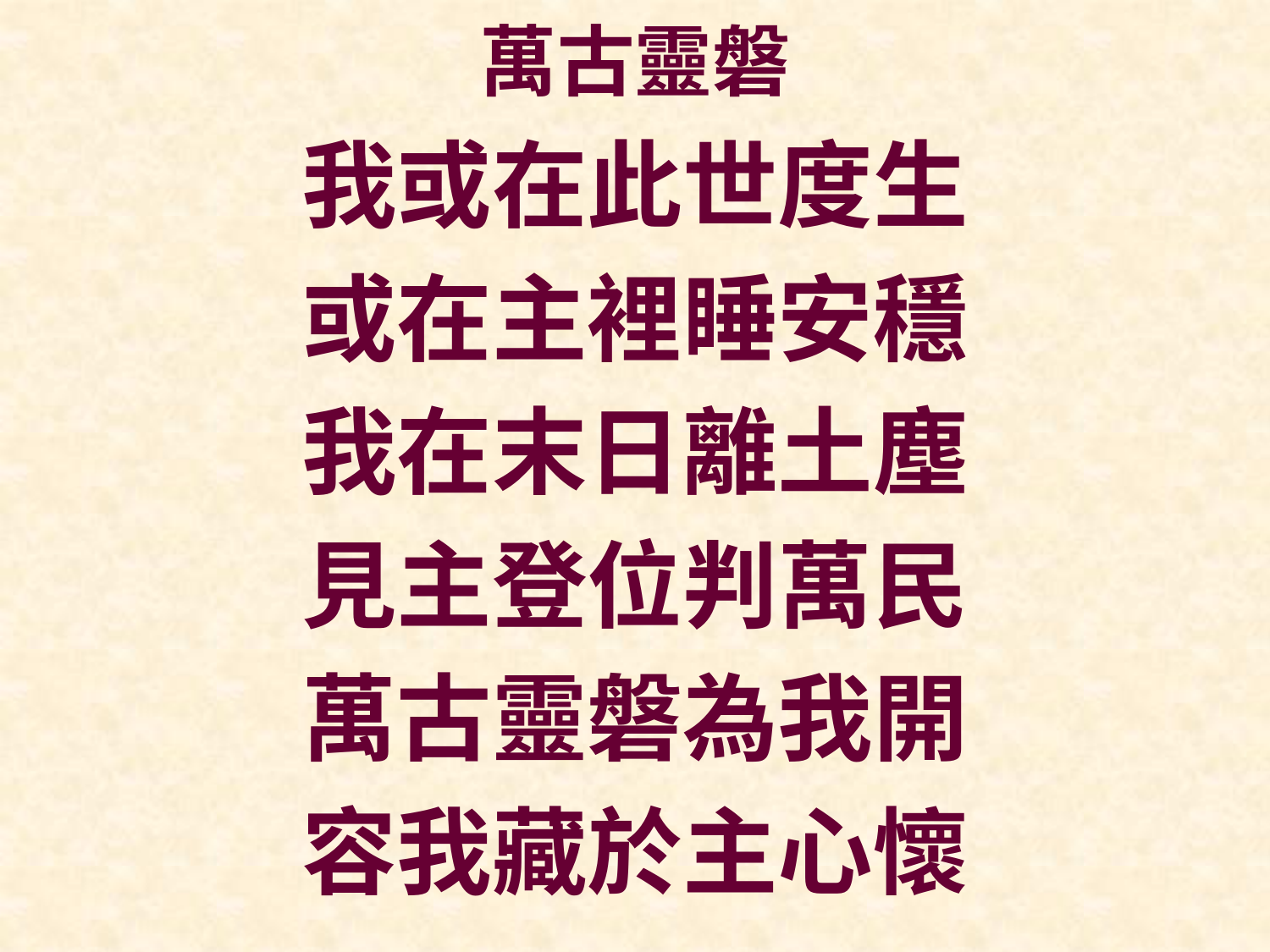

# 萬古靈磐
我或在此世度生
或在主裡睡安穩
我在末日離土塵
見主登位判萬民
萬古靈磐為我開
容我藏於主心懷